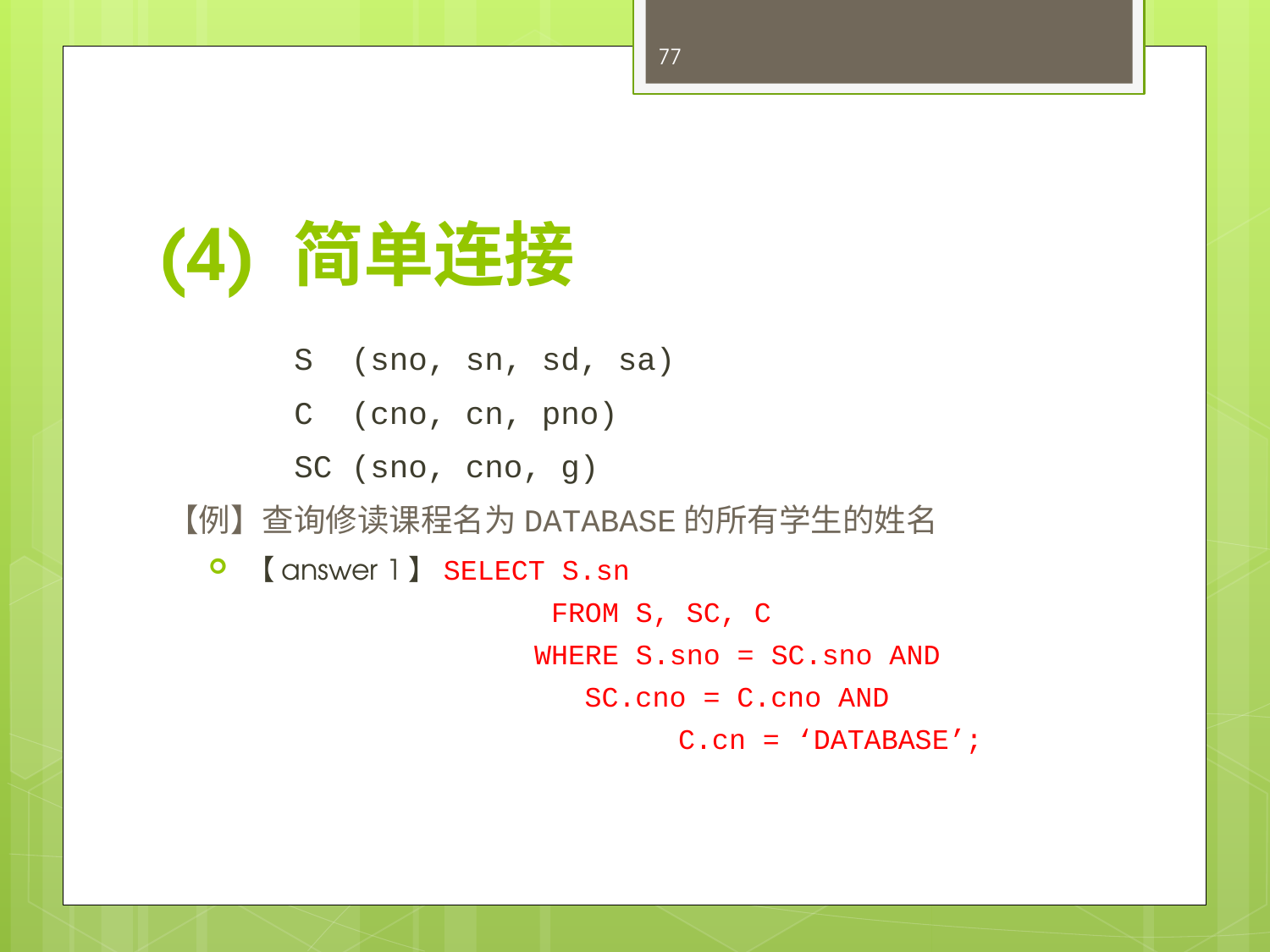

77
# (4) 简单连接
	S  (sno, sn, sd, sa)
	C  (cno, cn, pno)
	SC (sno, cno, g)
【例】查询修读课程名为DATABASE的所有学生的姓名
【answer 1】SELECT S.sn
		   FROM S, SC, C
		  WHERE S.sno = SC.sno AND
                    SC.cno = C.cno AND
			   C.cn = ‘DATABASE’;